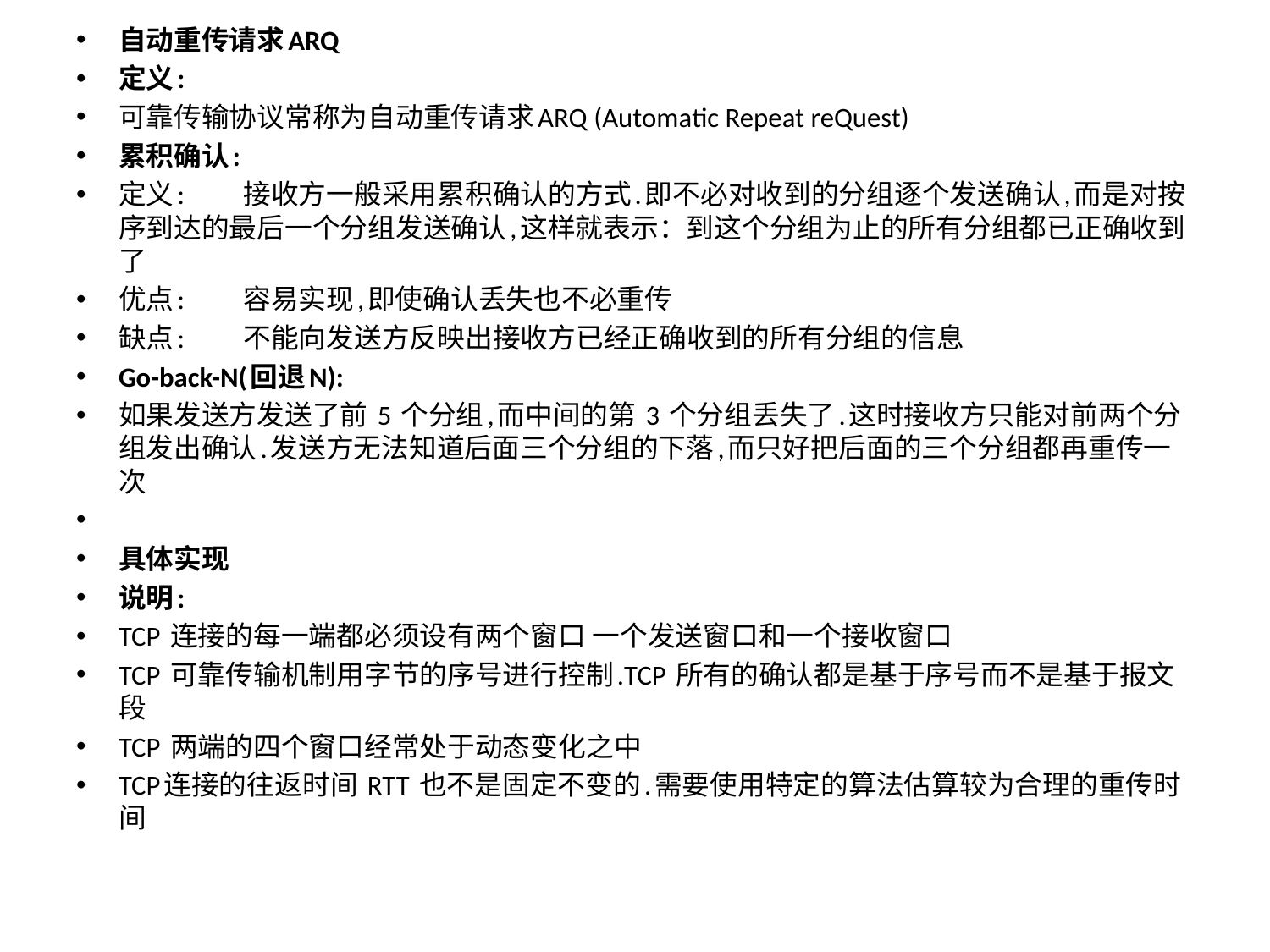

自动重传请求ARQ
定义:
可靠传输协议常称为自动重传请求ARQ (Automatic Repeat reQuest)
累积确认:
定义:　　接收方一般采用累积确认的方式.即不必对收到的分组逐个发送确认,而是对按序到达的最后一个分组发送确认,这样就表示：到这个分组为止的所有分组都已正确收到了
优点:　　容易实现,即使确认丢失也不必重传
缺点:　　不能向发送方反映出接收方已经正确收到的所有分组的信息
Go-back-N(回退N):
如果发送方发送了前 5 个分组,而中间的第 3 个分组丢失了.这时接收方只能对前两个分组发出确认.发送方无法知道后面三个分组的下落,而只好把后面的三个分组都再重传一次

具体实现
说明:
TCP 连接的每一端都必须设有两个窗口 一个发送窗口和一个接收窗口
TCP 可靠传输机制用字节的序号进行控制.TCP 所有的确认都是基于序号而不是基于报文段
TCP 两端的四个窗口经常处于动态变化之中
TCP连接的往返时间 RTT 也不是固定不变的.需要使用特定的算法估算较为合理的重传时间